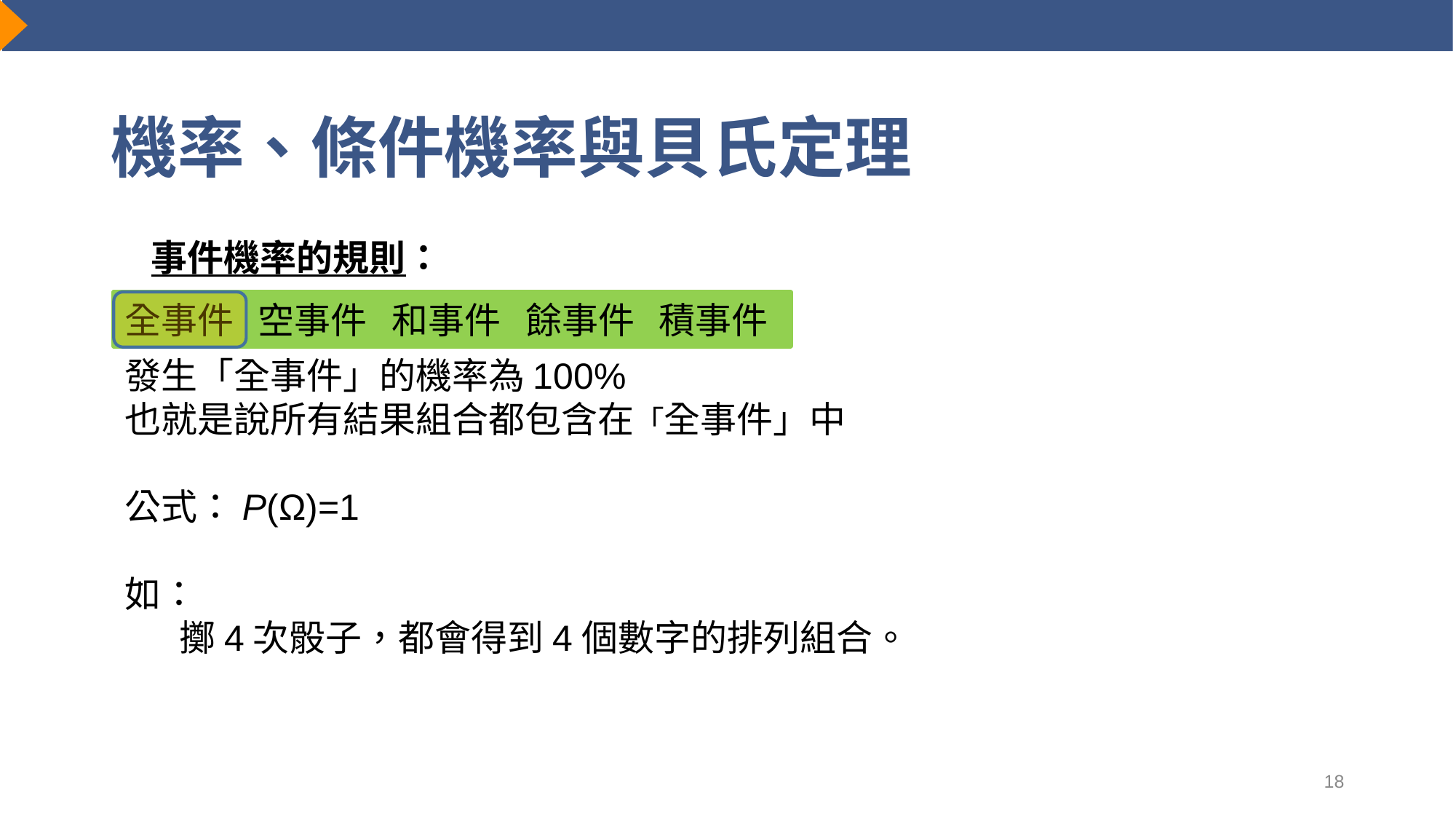

# 機率、條件機率與貝氏定理
事件機率的規則：
全事件   空事件   和事件   餘事件   積事件

發生「全事件」的機率為100%
也就是說所有結果組合都包含在「全事件」中

公式：P(Ω)=1

如：
擲4次骰子，都會得到4個數字的排列組合。
18